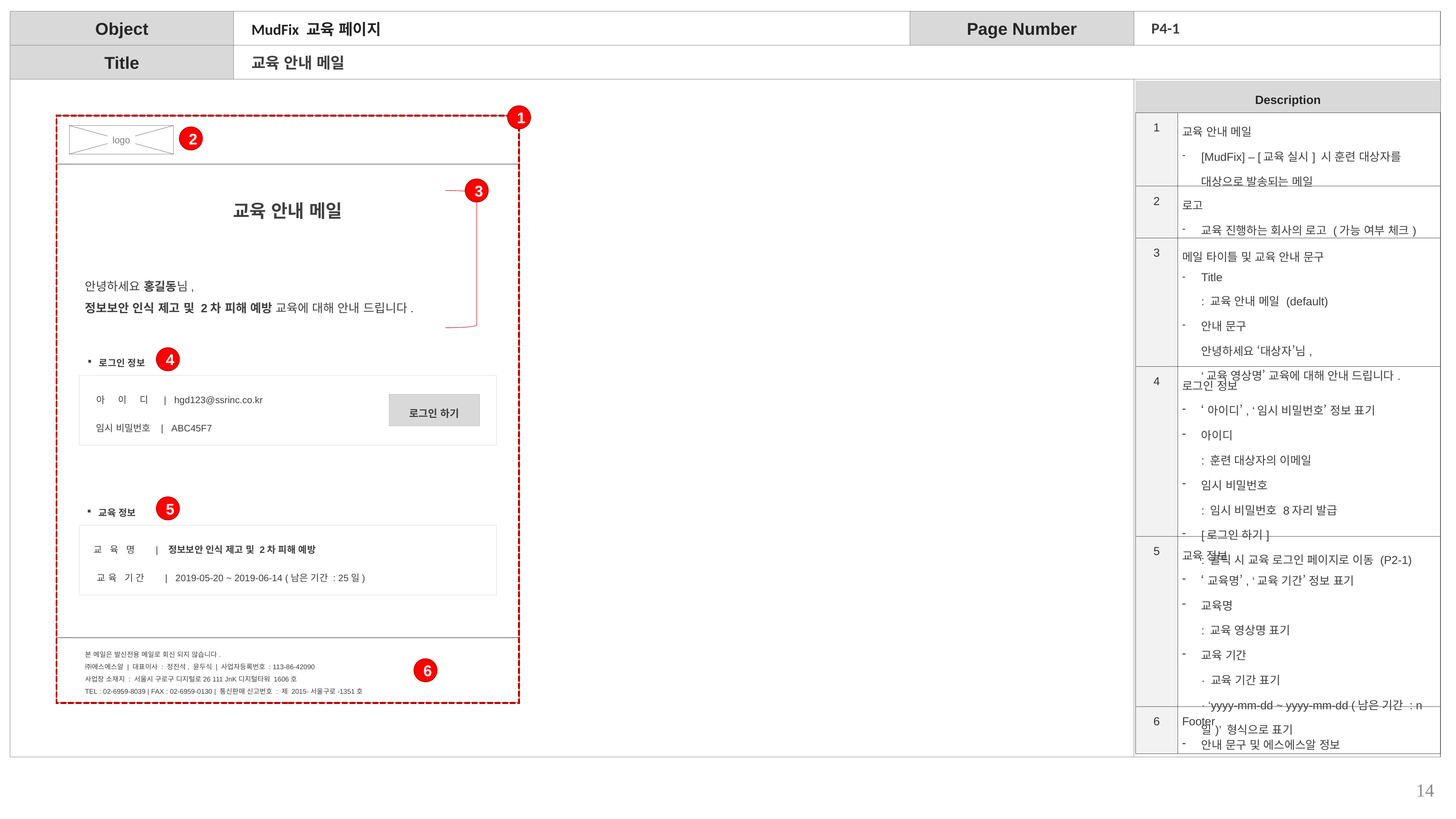

P4-1
MudFix 교육 페이지
교육 안내 메일
| Description |  |
| --- | --- |
| 1 | 교육 안내 메일 [MudFix] – [교육 실시] 시 훈련 대상자를 대상으로 발송되는 메일 |
| 2 | 로고 교육 진행하는 회사의 로고 (가능 여부 체크) |
| 3 | 메일 타이틀 및 교육 안내 문구 Title : 교육 안내 메일 (default) 안내 문구 안녕하세요 ‘대상자’님, ‘교육 영상명’ 교육에 대해 안내 드립니다. |
| 4 | 로그인 정보 ‘아이디’, ‘임시 비밀번호’ 정보 표기 아이디 : 훈련 대상자의 이메일 임시 비밀번호 : 임시 비밀번호 8자리 발급 [로그인 하기] : 클릭 시 교육 로그인 페이지로 이동 (P2-1) |
| 5 | 교육 정보 ‘교육명’, ‘교육 기간’ 정보 표기 교육명 : 교육 영상명 표기 교육 기간 · 교육 기간 표기 · ‘yyyy-mm-dd ~ yyyy-mm-dd (남은 기간 : n일)’ 형식으로 표기 |
| 6 | Footer 안내 문구 및 에스에스알 정보 |
1

logo
2
교육 안내 메일
3

안녕하세요 홍길동님,
정보보안 인식 제고 및 2차 피해 예방 교육에 대해 안내 드립니다.
4
로그인 정보

아  이  디  |   hgd123@ssrinc.co.kr
로그인 하기
임시 비밀번호   |   ABC45F7
5
교육 정보

교 육 명   |   정보보안 인식 제고 및 2차 피해 예방
교육 기간   |   2019-05-20 ~ 2019-06-14 (남은 기간 : 25일)

본 메일은 발신전용 메일로 회신 되지 않습니다.
㈜에스에스알 | 대표이사 : 정진석, 윤두식 | 사업자등록번호 : 113-86-42090
사업장 소재지 : 서울시 구로구 디지털로26 111 JnK디지털타워 1606호
TEL : 02-6959-8039 | FAX : 02-6959-0130 | 통신판매 신고번호 : 제 2015-서울구로-1351호
6
14